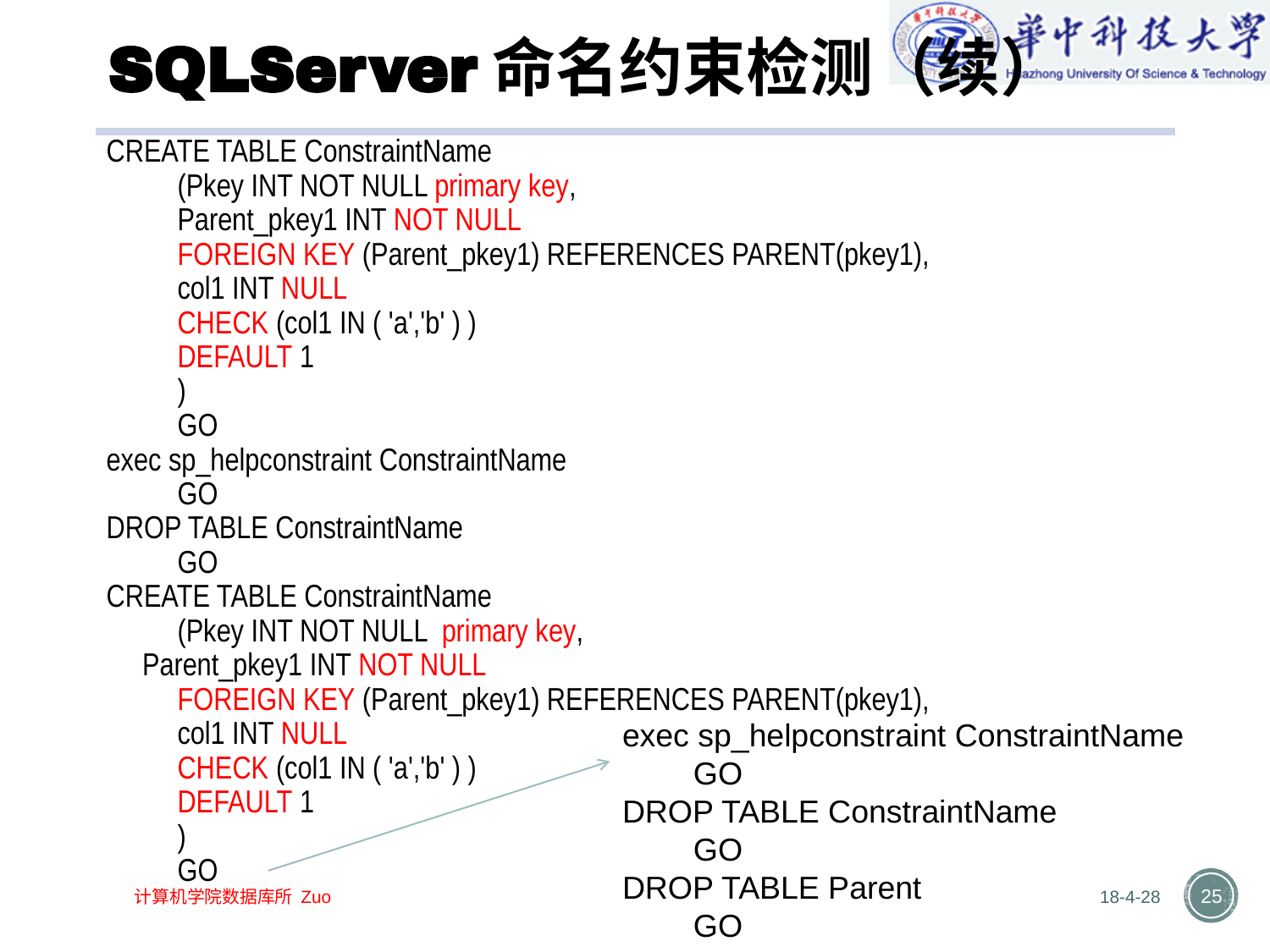

# SQLServer命名约束检测（续）
CREATE TABLE ConstraintName
　　(Pkey INT NOT NULL primary key,
　　Parent_pkey1 INT NOT NULL
　　FOREIGN KEY (Parent_pkey1) REFERENCES PARENT(pkey1),
　　col1 INT NULL
　　CHECK (col1 IN ( 'a','b' ) )
　　DEFAULT 1
　　)
　　GO
exec sp_helpconstraint ConstraintName
　　GO
DROP TABLE ConstraintName
　　GO
CREATE TABLE ConstraintName
　　(Pkey INT NOT NULL  primary key,
     Parent_pkey1 INT NOT NULL
　　FOREIGN KEY (Parent_pkey1) REFERENCES PARENT(pkey1),
　　col1 INT NULL
　　CHECK (col1 IN ( 'a','b' ) )
　　DEFAULT 1
　　)
　　GO

exec sp_helpconstraint ConstraintName
　　GO
DROP TABLE ConstraintName
　　GO
DROP TABLE Parent
　　GO
18-4-28
25